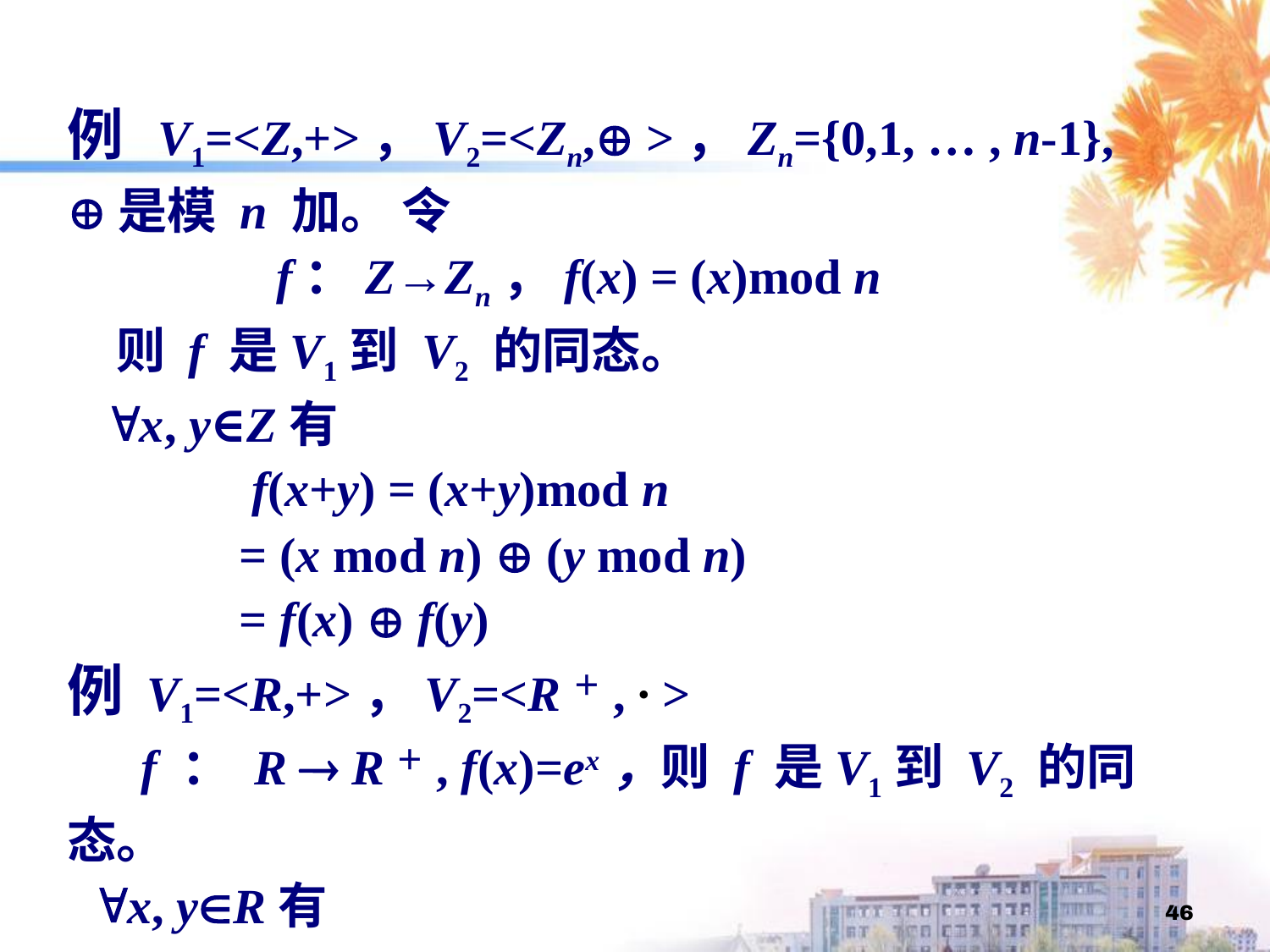

例  V1=<Z,+>，V2=<Zn,⊕ >，Zn={0,1, … , n-1}, ⊕是模 n 加。 令
                 f：Z→Zn，f(x) = (x)mod n
   则 f 是V1到 V2 的同态。
   ∀x, y∈Z有
               f(x+y) = (x+y)mod n
              = (x mod n) ⊕ (y mod n)
              = f(x) ⊕ f(y)
例 V1=<R,+>，V2=<R＋, ∙ >
      f ： R → R＋, f(x)=ex，则 f 是V1到 V2 的同态。
  ∀x, y∈R有
             f(x+y) = ex+y = ex⋅ey = f(x) ⋅ f(y)
46